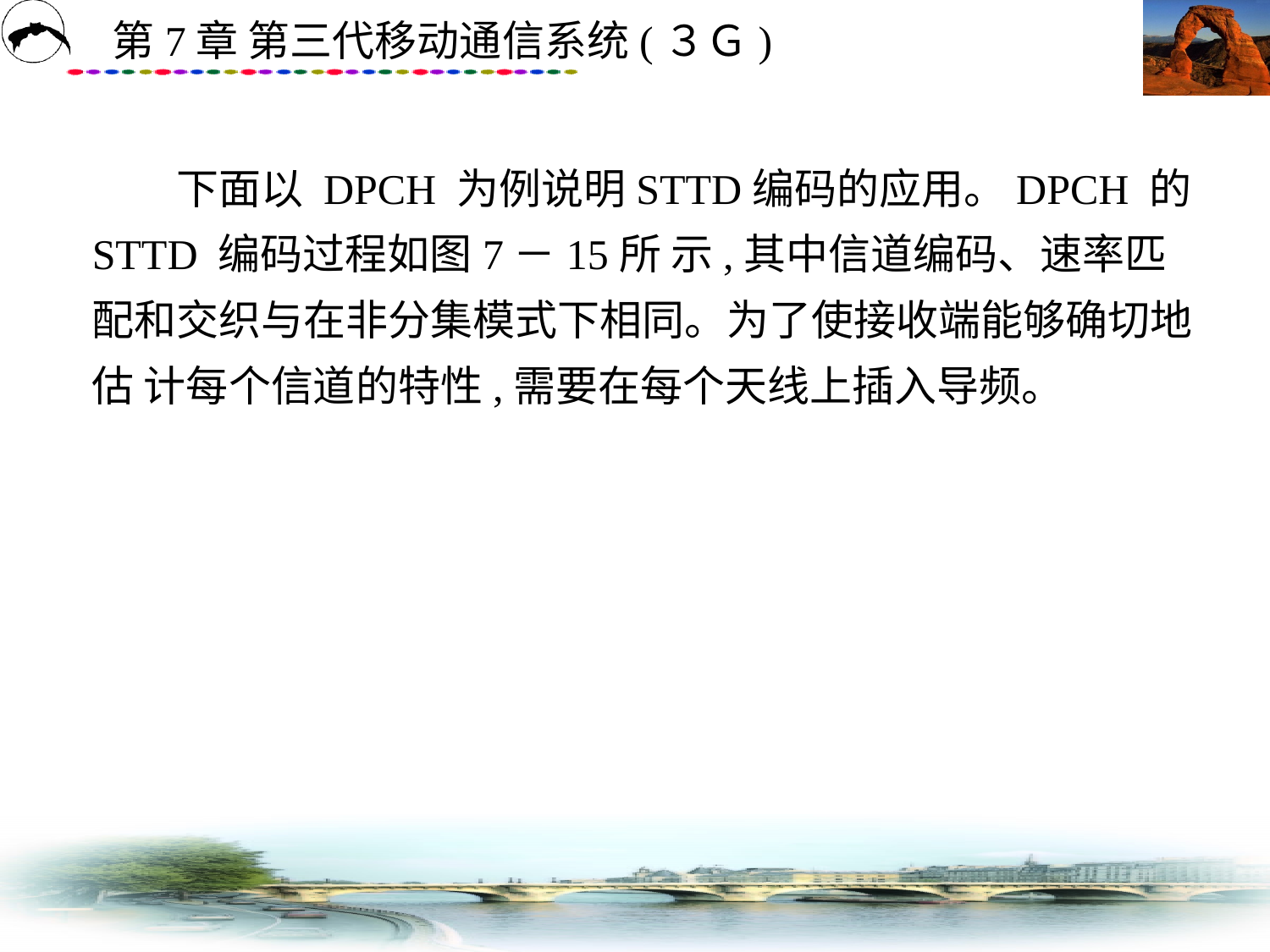

# 下面以 DPCH 为例说明STTD编码的应用。DPCH 的 STTD 编码过程如图7－15所 示,其中信道编码、速率匹配和交织与在非分集模式下相同。为了使接收端能够确切地估 计每个信道的特性,需要在每个天线上插入导频。